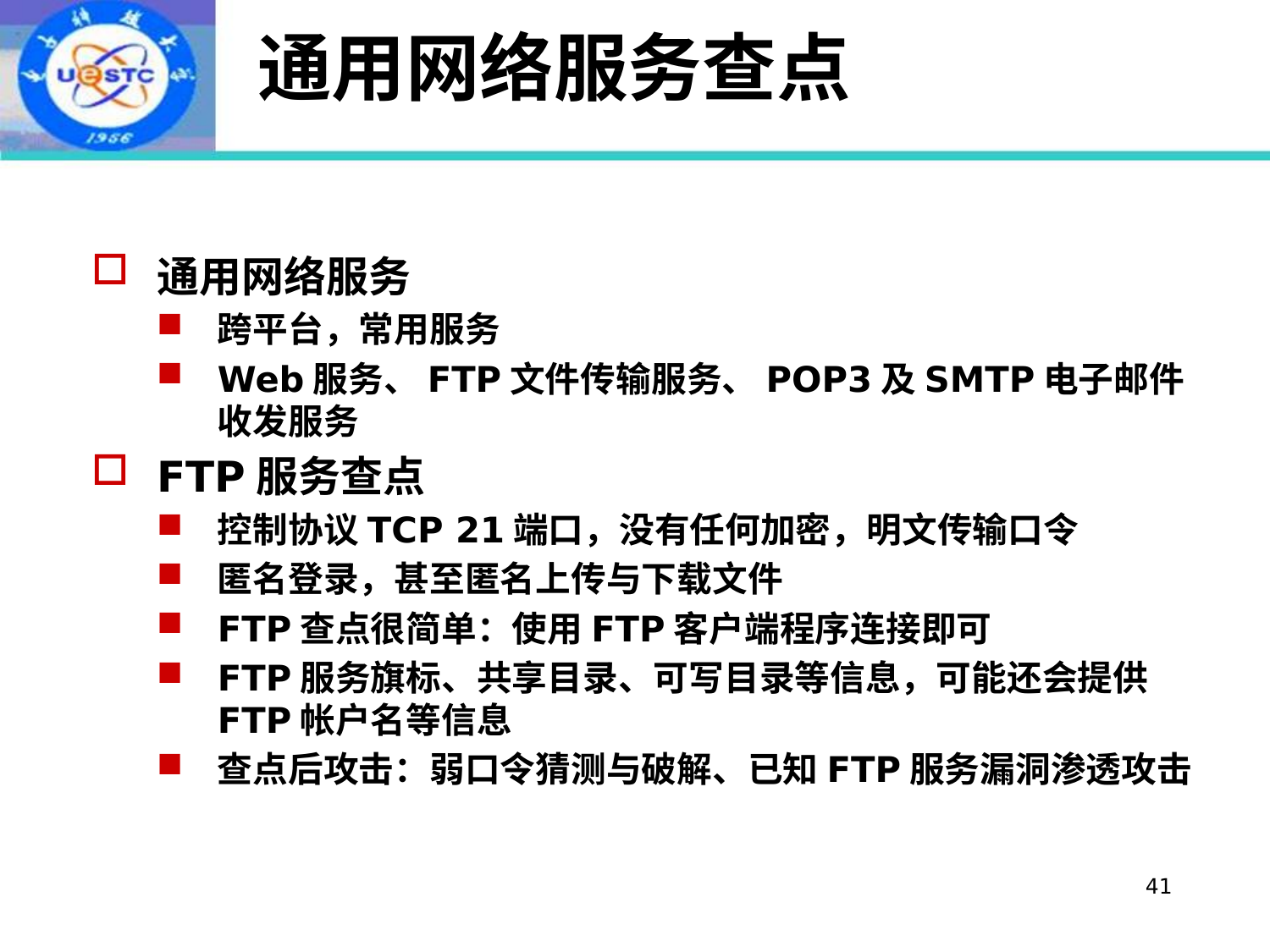

# 通用网络服务查点
通用网络服务
跨平台，常用服务
Web服务、FTP文件传输服务、POP3及SMTP电子邮件收发服务
FTP服务查点
控制协议TCP 21端口，没有任何加密，明文传输口令
匿名登录，甚至匿名上传与下载文件
FTP查点很简单：使用FTP客户端程序连接即可
FTP服务旗标、共享目录、可写目录等信息，可能还会提供FTP帐户名等信息
查点后攻击：弱口令猜测与破解、已知FTP服务漏洞渗透攻击
41